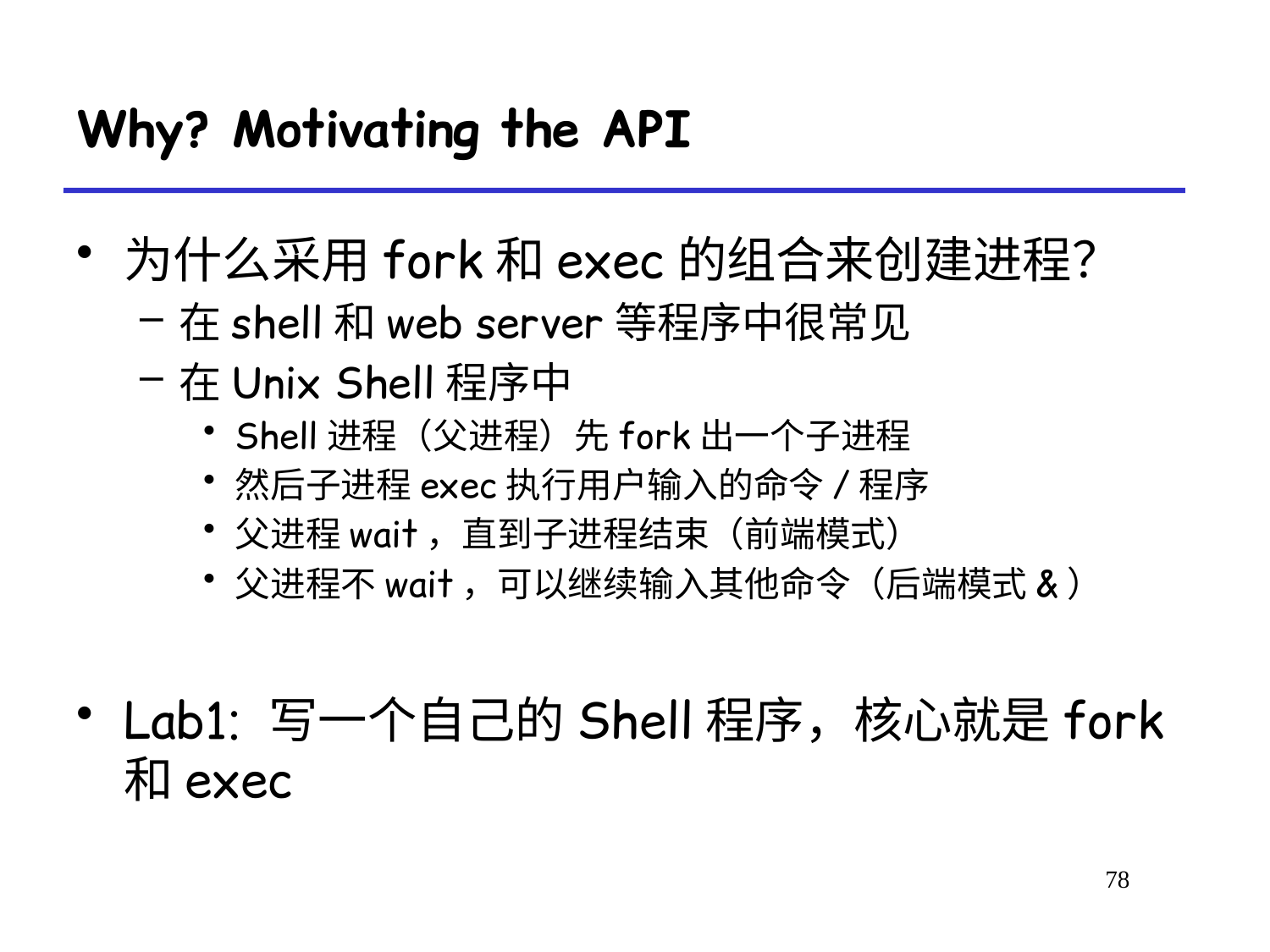

# Why? Motivating the API
为什么采用fork和exec的组合来创建进程？
在shell和web server等程序中很常见
在Unix Shell程序中
Shell进程（父进程）先fork出一个子进程
然后子进程exec执行用户输入的命令/程序
父进程wait，直到子进程结束（前端模式）
父进程不wait，可以继续输入其他命令（后端模式&）

Lab1: 写一个自己的Shell程序，核心就是fork和exec
78